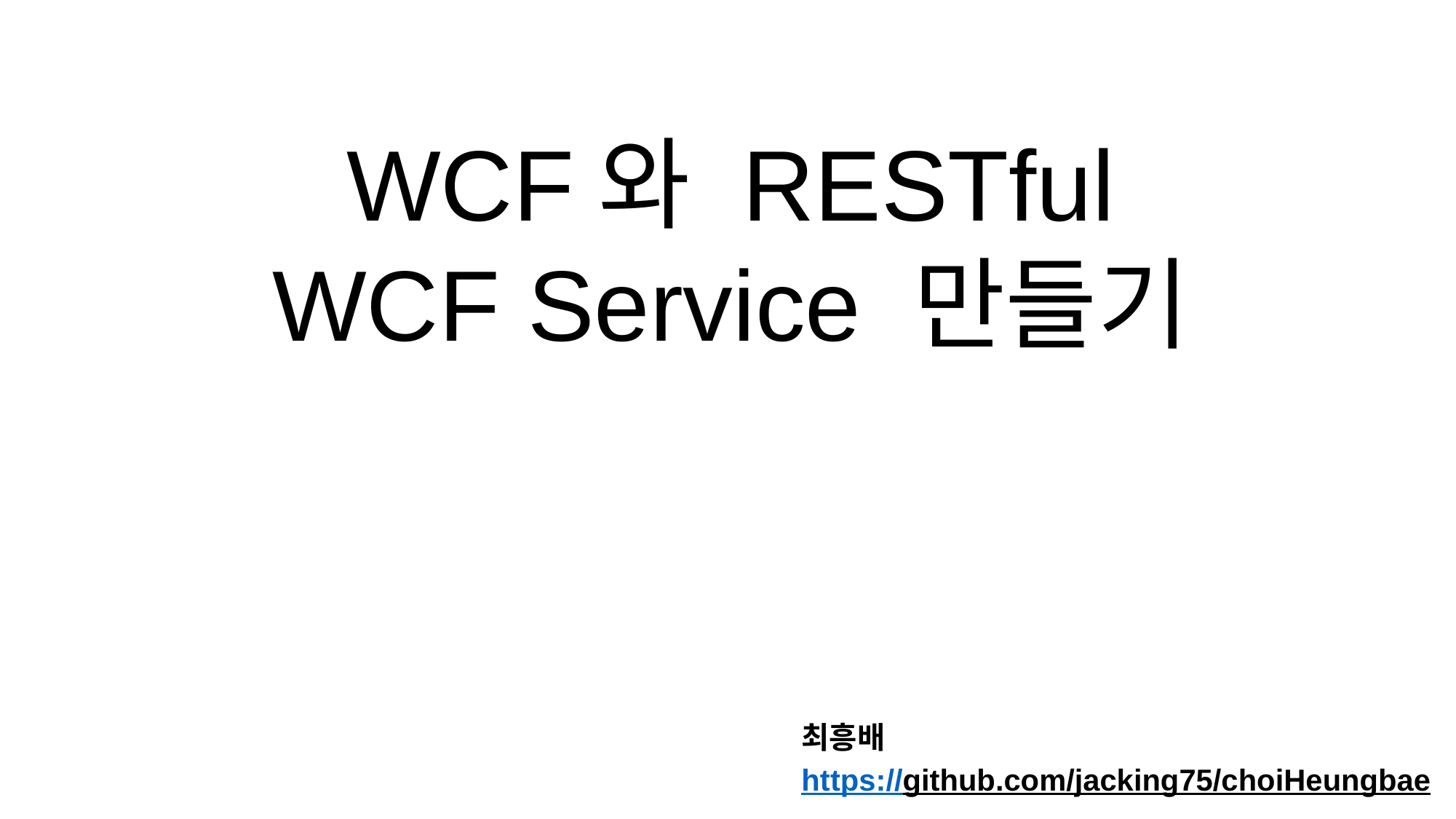

WCF와 RESTful WCF Service 만들기
최흥배
https://github.com/jacking75/choiHeungbae